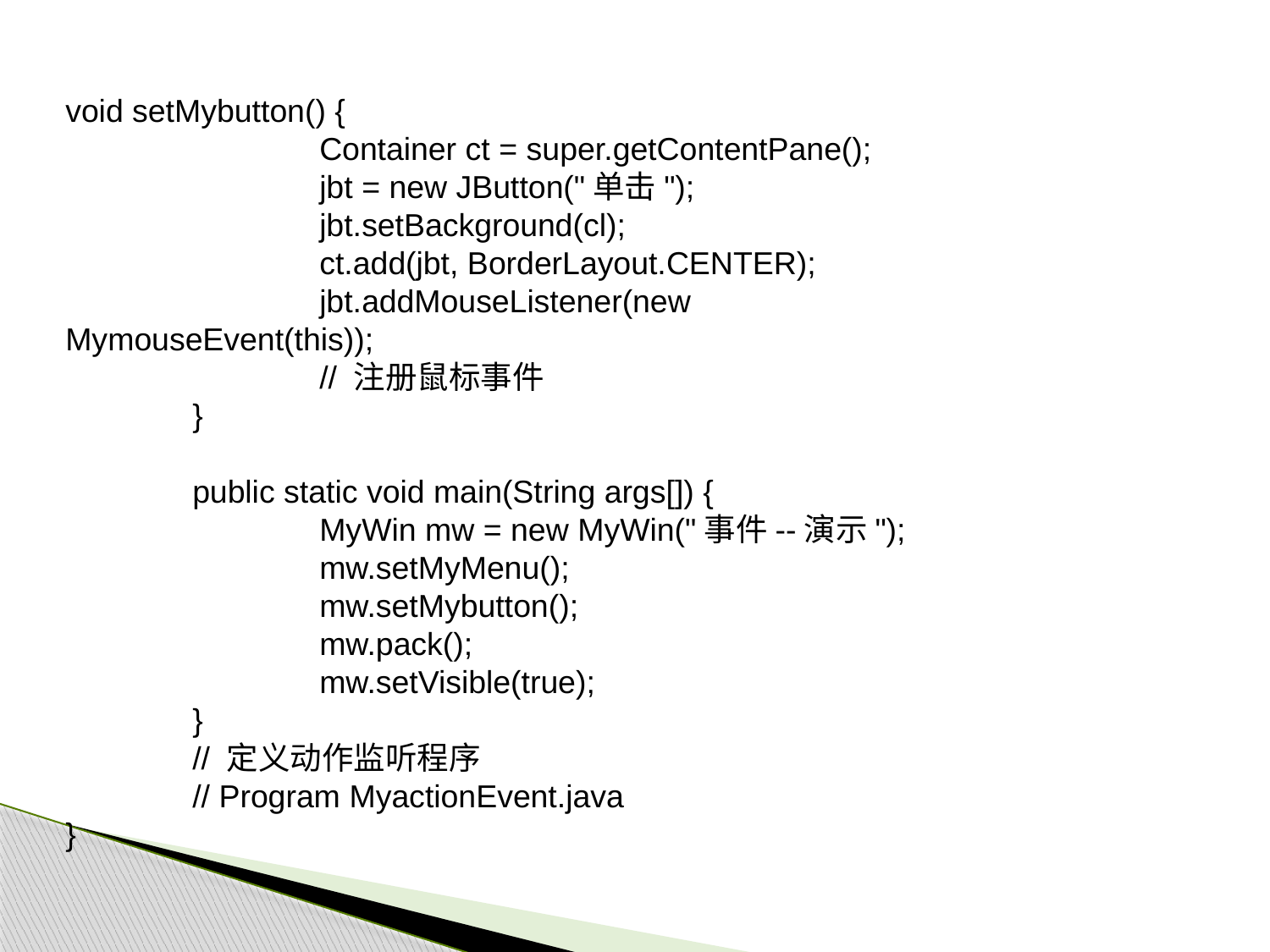

void setMybutton() {
		Container ct = super.getContentPane();
		jbt = new JButton("单击");
		jbt.setBackground(cl);
		ct.add(jbt, BorderLayout.CENTER);
		jbt.addMouseListener(new MymouseEvent(this));
		// 注册鼠标事件
	}

	public static void main(String args[]) {
		MyWin mw = new MyWin("事件--演示");
		mw.setMyMenu();
		mw.setMybutton();
		mw.pack();
		mw.setVisible(true);
	}
	// 定义动作监听程序
	// Program MyactionEvent.java
}